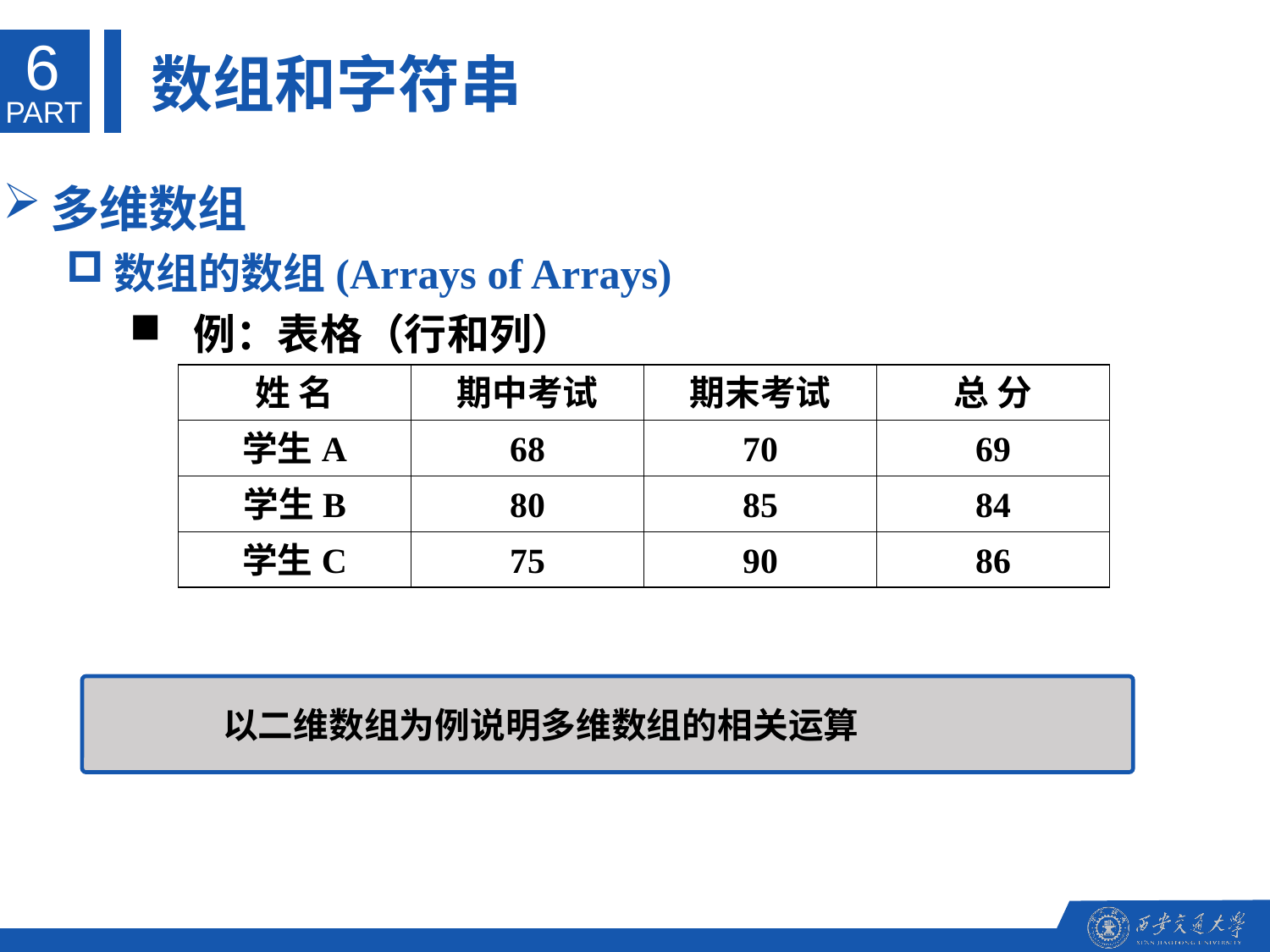

6
数组和字符串
PART
多维数组
数组的数组(Arrays of Arrays)
例：表格（行和列）

姓 名
期中考试
期末考试
总 分
学生A
68
70
69
学生B
80
85
84
学生C
75
90
86
以二维数组为例说明多维数组的相关运算